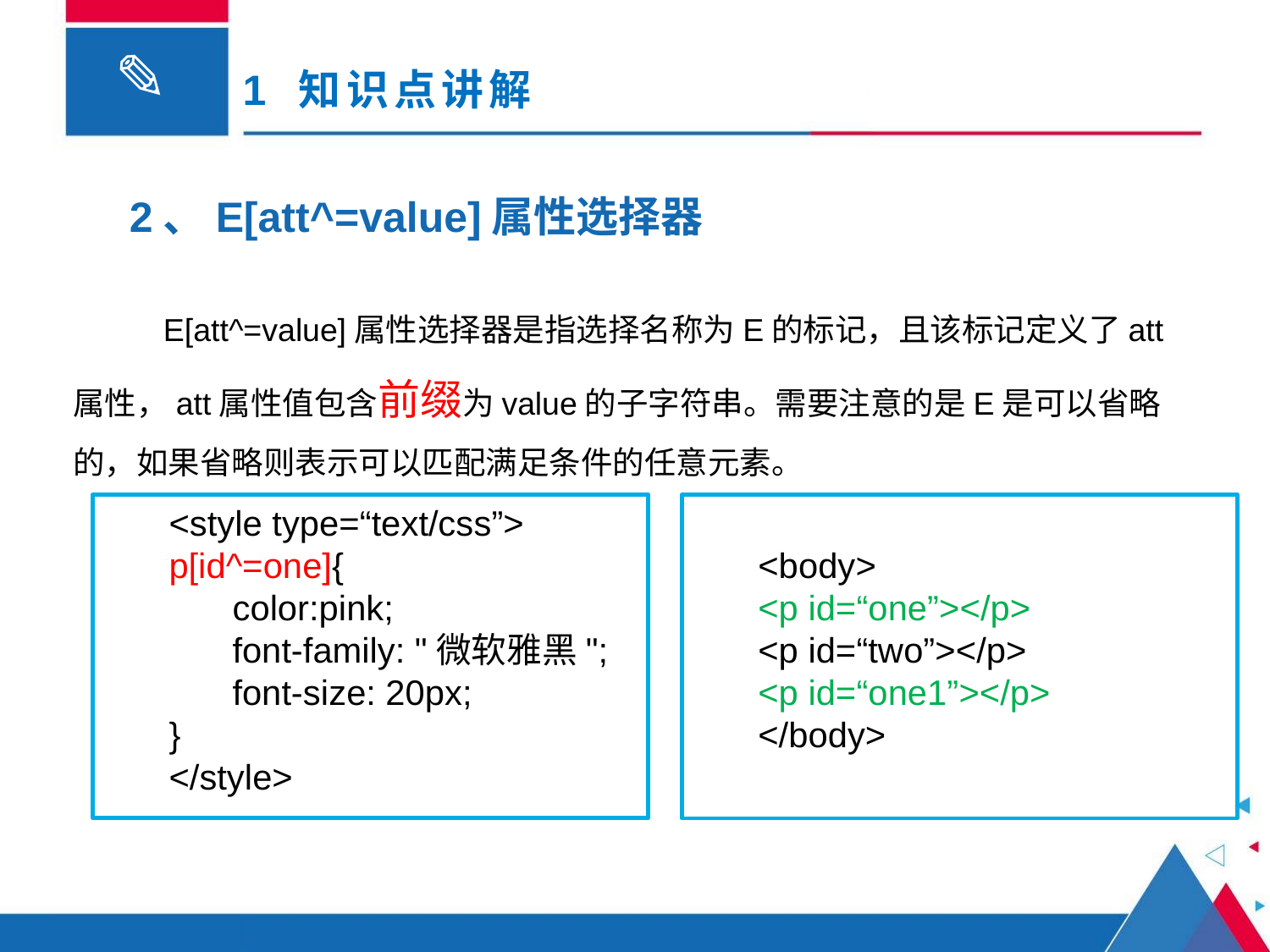

# 1 知识点讲解
2、E[att^=value]属性选择器
   E[att^=value]属性选择器是指选择名称为E的标记，且该标记定义了att属性，att属性值包含前缀为value的子字符串。需要注意的是E是可以省略的，如果省略则表示可以匹配满足条件的任意元素。

<style type=“text/css”>
p[id^=one]{
	color:pink;
	font-family: "微软雅黑";
	font-size: 20px;
}
</style>

<body>
<p id=“one”></p>
<p id=“two”></p>
<p id=“one1”></p>
</body>